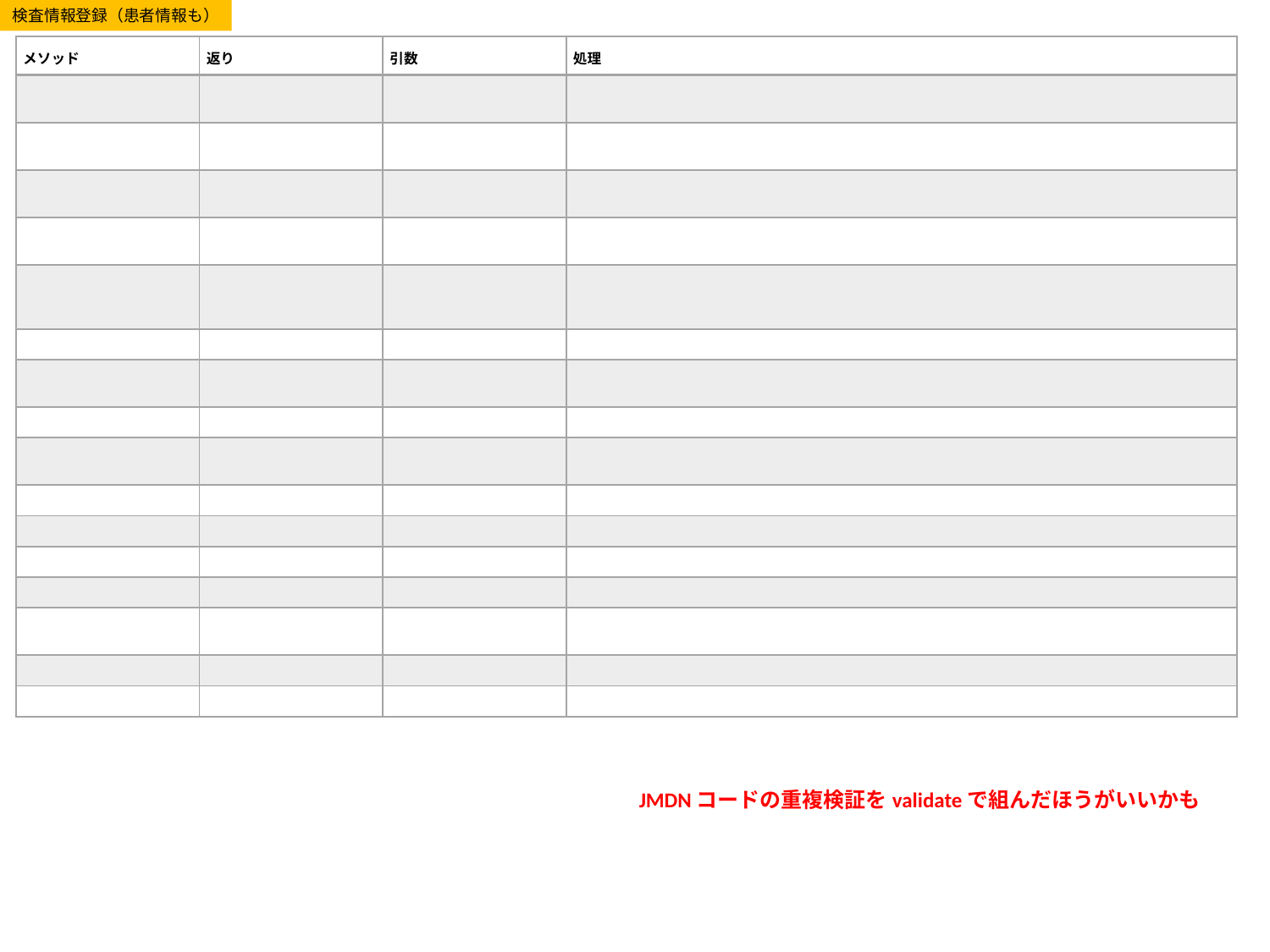

検査情報登録（患者情報も）
| メソッド | 返り | 引数 | 処理 |
| --- | --- | --- | --- |
|  |  |  |  |
|  |  |  |  |
|  |  |  |  |
|  |  |  |  |
|  |  |  |  |
|  |  |  |  |
|  |  |  |  |
|  |  |  |  |
|  |  |  |  |
|  |  |  |  |
|  |  |  |  |
|  |  |  |  |
|  |  |  |  |
|  |  |  |  |
|  |  |  |  |
|  |  |  |  |
JMDNコードの重複検証をvalidateで組んだほうがいいかも